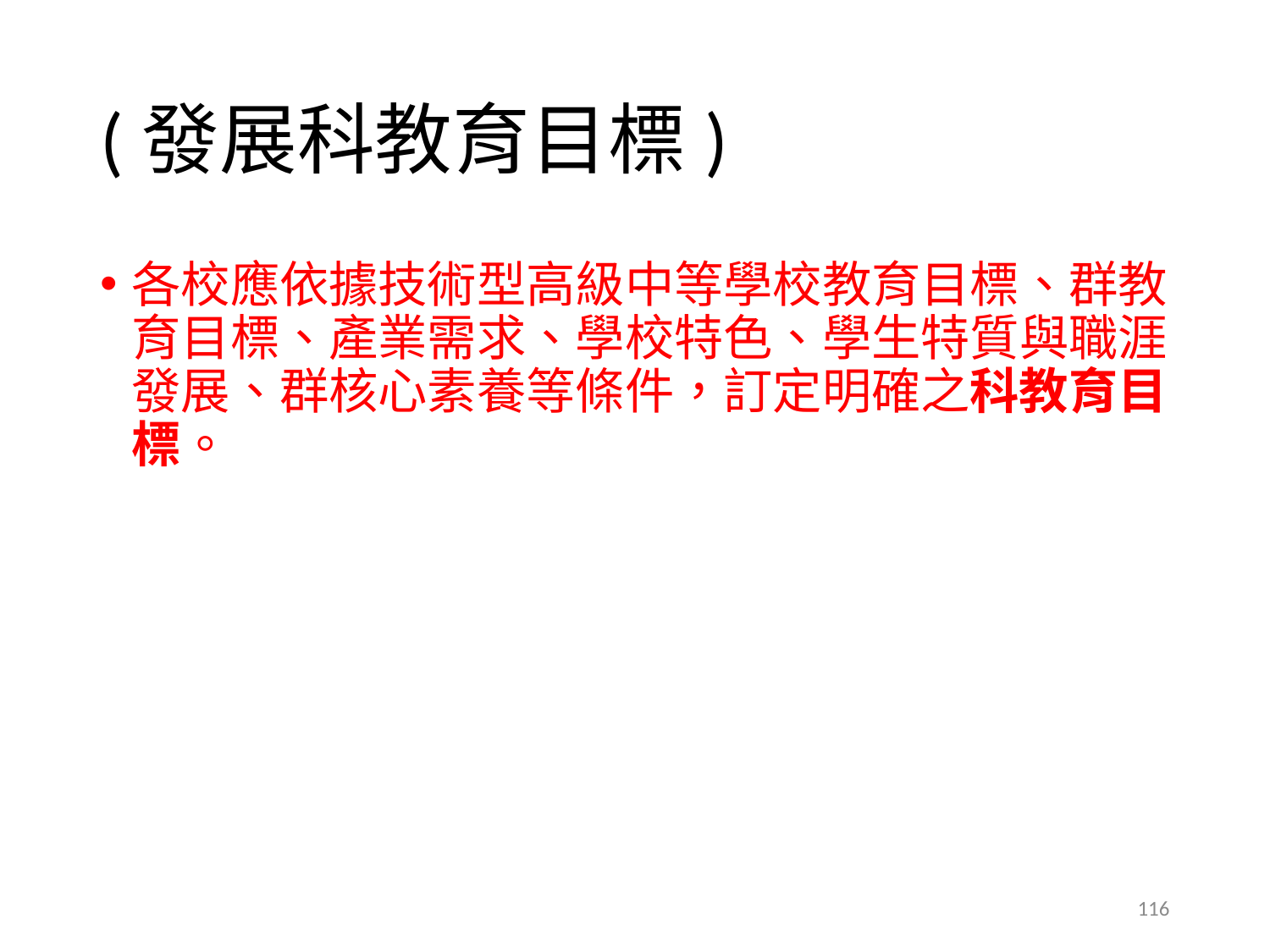

# (發展科教育目標)
各校應依據技術型高級中等學校教育目標、群教育目標、產業需求、學校特色、學生特質與職涯發展、群核心素養等條件，訂定明確之科教育目標。

116